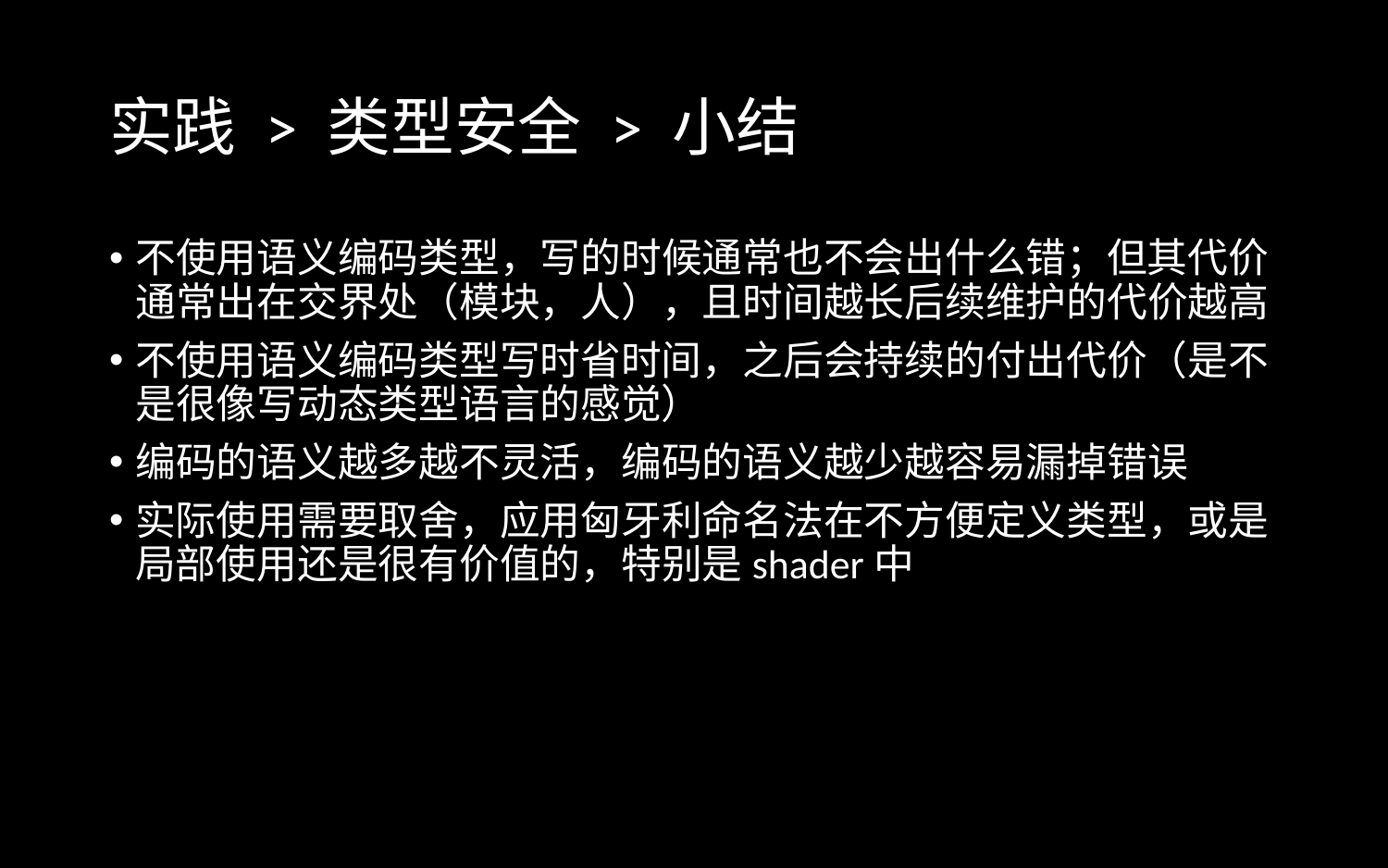

# 实践 > 类型安全 > 小结
不使用语义编码类型，写的时候通常也不会出什么错；但其代价通常出在交界处（模块，人），且时间越长后续维护的代价越高
不使用语义编码类型写时省时间，之后会持续的付出代价（是不是很像写动态类型语言的感觉）
编码的语义越多越不灵活，编码的语义越少越容易漏掉错误
实际使用需要取舍，应用匈牙利命名法在不方便定义类型，或是局部使用还是很有价值的，特别是shader中